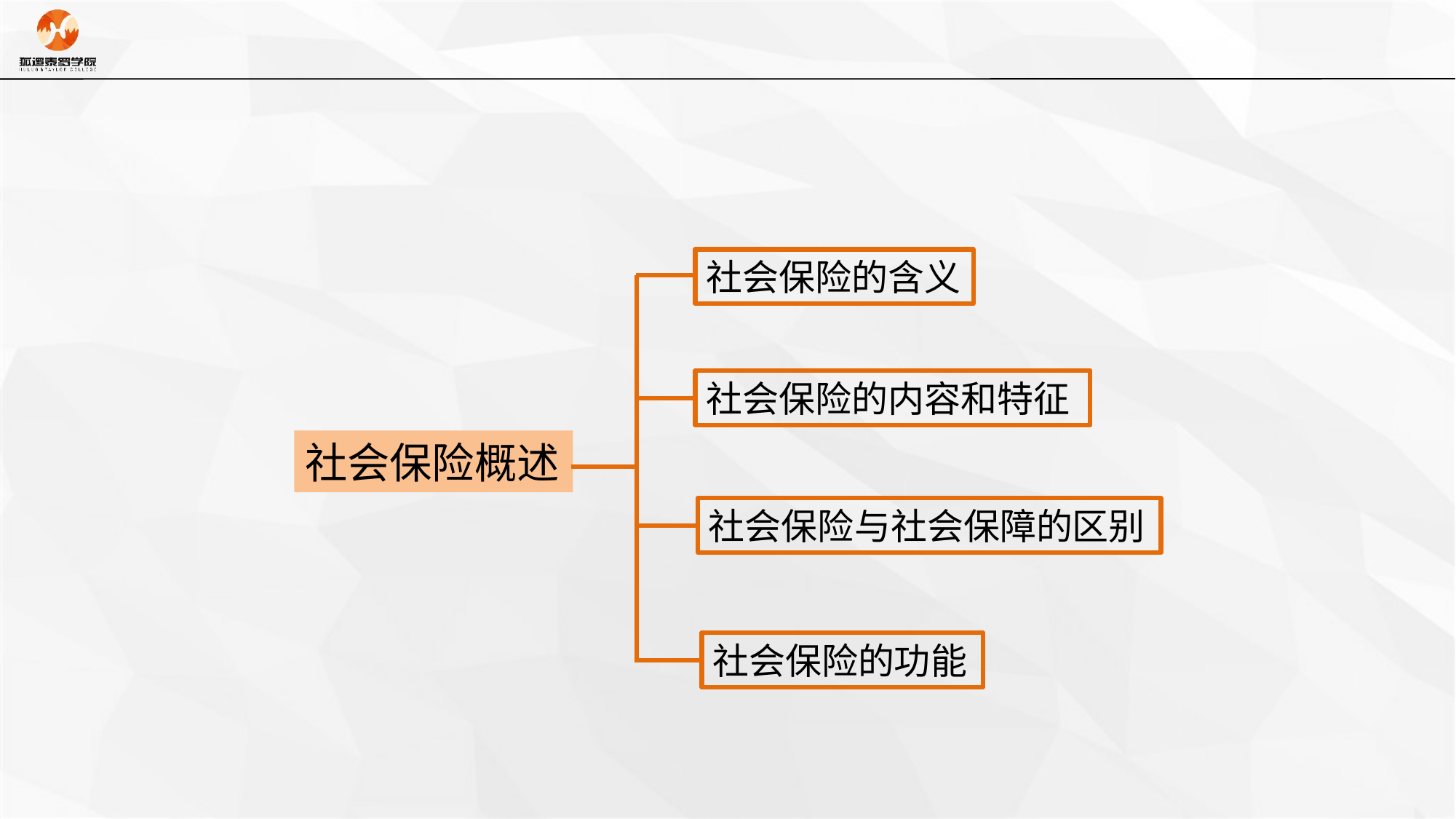

社会保险的含义
社会保险的内容和特征
社会保险概述
社会保险的功能
社会保险与社会保障的区别